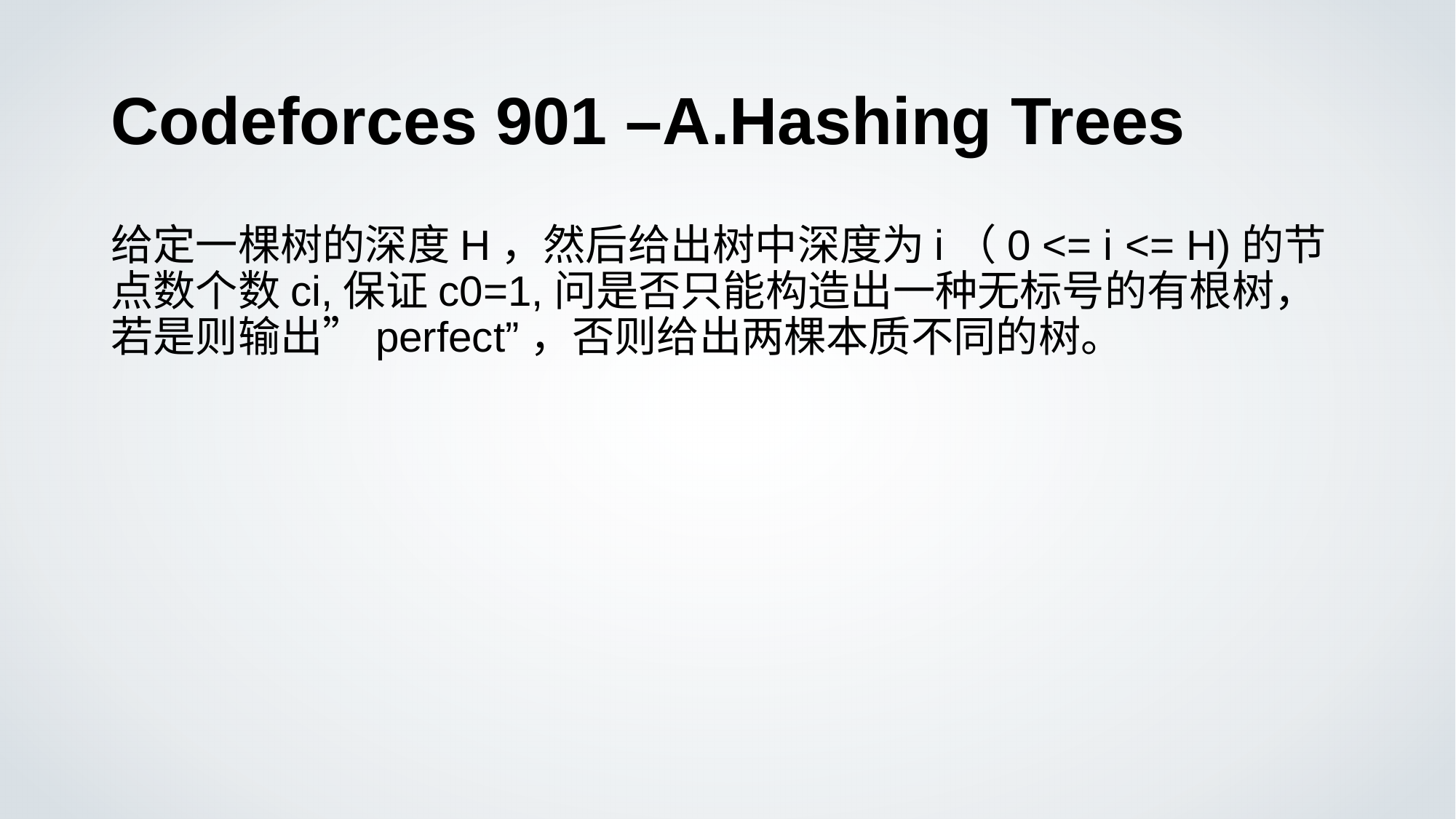

# Codeforces 901 –A.Hashing Trees
给定一棵树的深度H，然后给出树中深度为i（0 <= i <= H)的节点数个数ci,保证c0=1,问是否只能构造出一种无标号的有根树，若是则输出”perfect”，否则给出两棵本质不同的树。